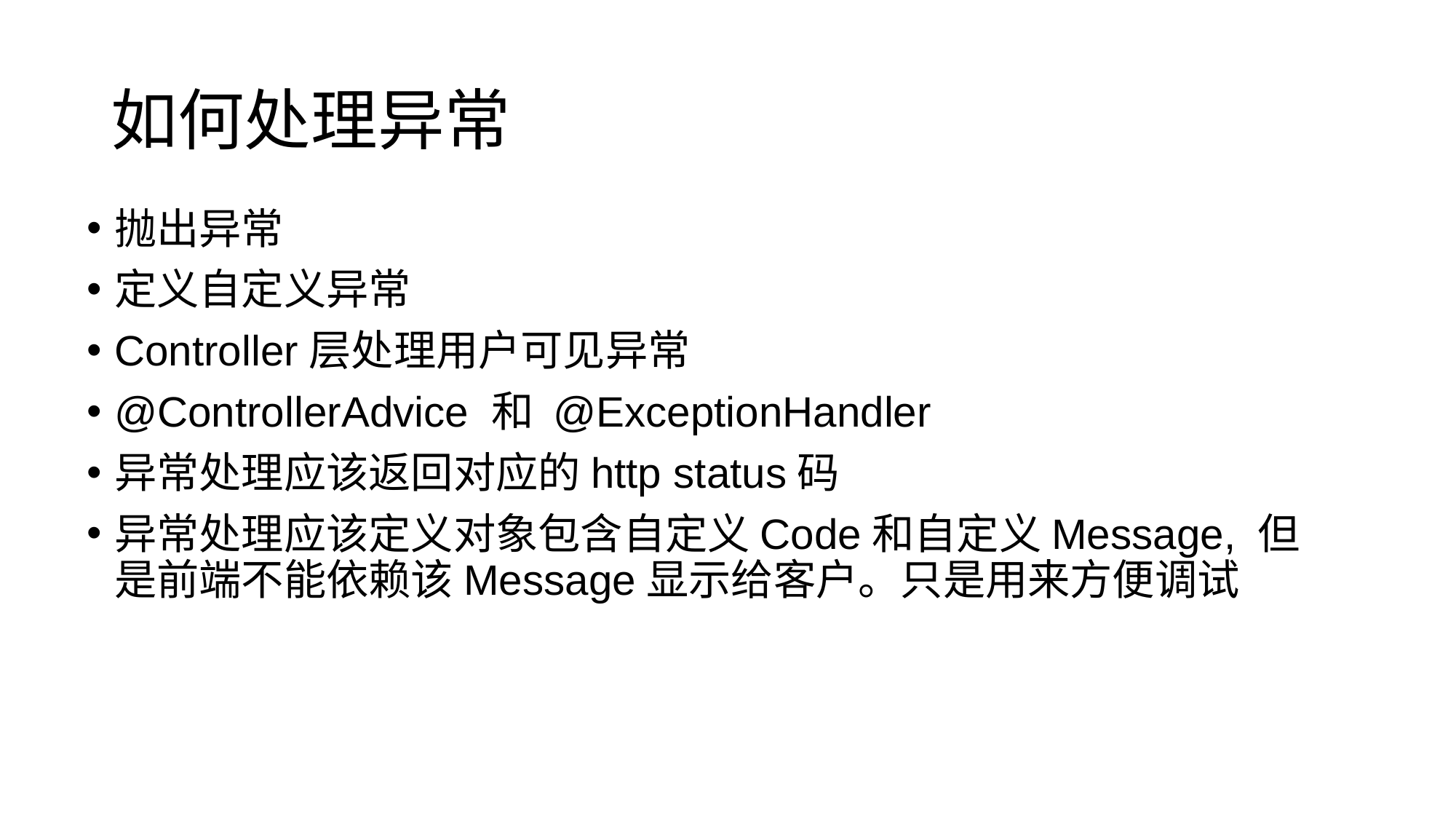

# 如何处理异常
抛出异常
定义自定义异常
Controller层处理用户可见异常
@ControllerAdvice 和 @ExceptionHandler
异常处理应该返回对应的http status码
异常处理应该定义对象包含自定义Code和自定义Message, 但是前端不能依赖该Message显示给客户。只是用来方便调试